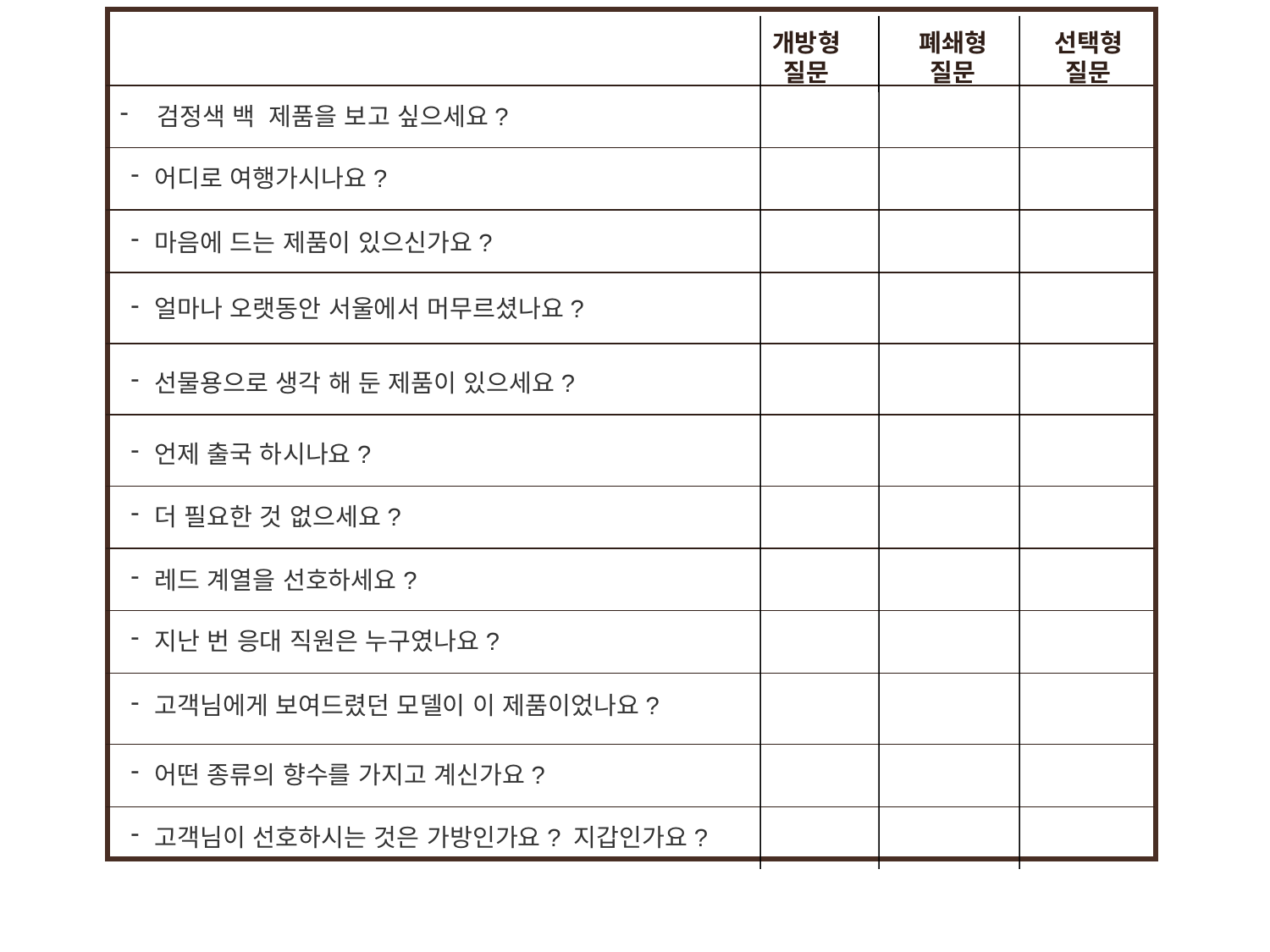

개방형
질문
폐쇄형
질문
선택형
질문
 검정색 백  제품을 보고 싶으세요?
어디로 여행가시나요?
마음에 드는 제품이 있으신가요?
얼마나 오랫동안 서울에서 머무르셨나요?
선물용으로 생각 해 둔 제품이 있으세요?
언제 출국 하시나요?
더 필요한 것 없으세요?
레드 계열을 선호하세요?
지난 번 응대 직원은 누구였나요?
고객님에게 보여드렸던 모델이 이 제품이었나요?
어떤 종류의 향수를 가지고 계신가요?
고객님이 선호하시는 것은 가방인가요? 지갑인가요?